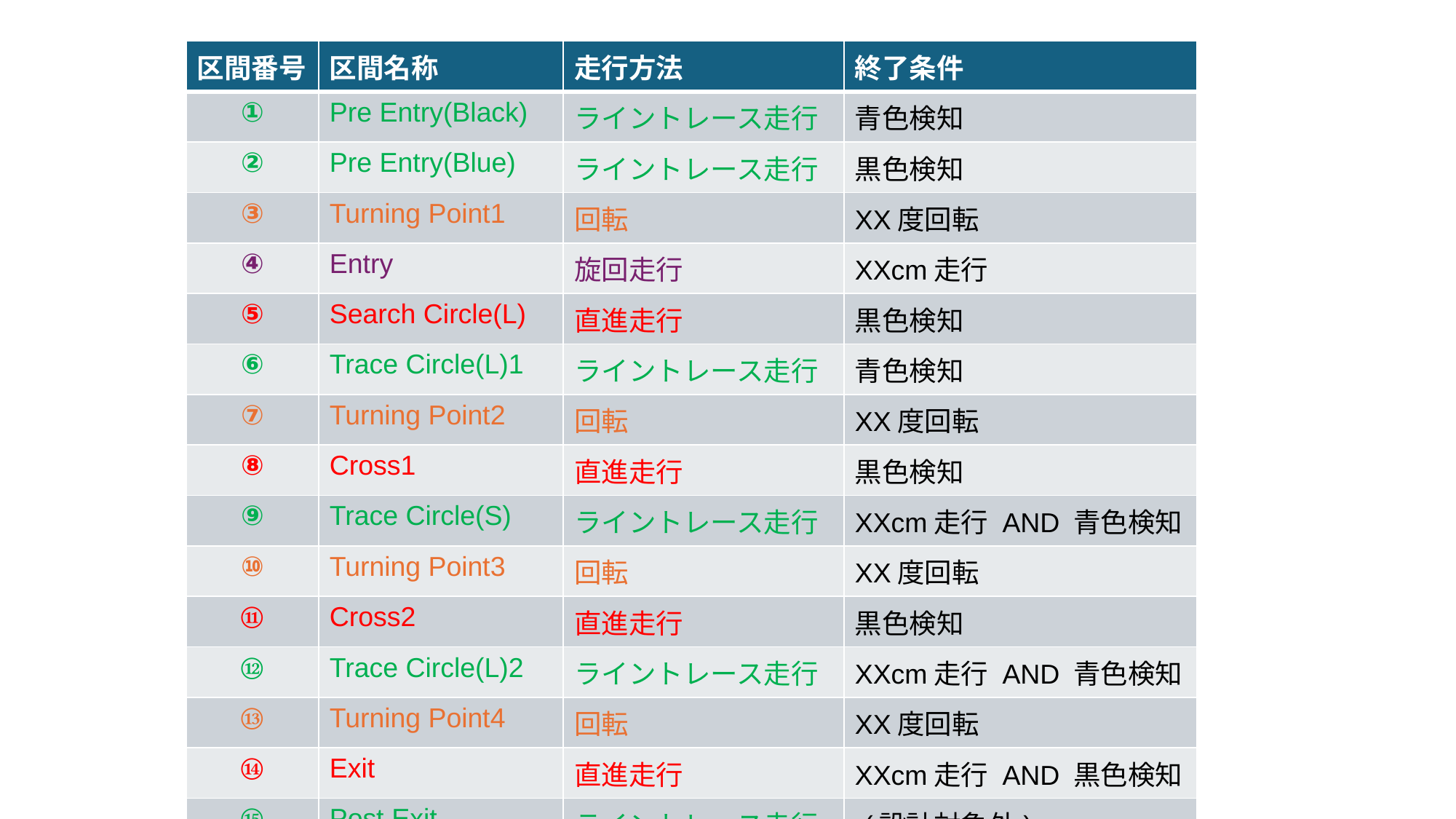

| 区間番号 | 区間名称 | 走行方法 | 終了条件 |
| --- | --- | --- | --- |
| ① | Pre Entry(Black) | ライントレース走行 | 青色検知 |
| ② | Pre Entry(Blue) | ライントレース走行 | 黒色検知 |
| ③ | Turning Point1 | 回転 | XX度回転 |
| ④ | Entry | 旋回走行 | XXcm走行 |
| ⑤ | Search Circle(L) | 直進走行 | 黒色検知 |
| ⑥ | Trace Circle(L)1 | ライントレース走行 | 青色検知 |
| ⑦ | Turning Point2 | 回転 | XX度回転 |
| ⑧ | Cross1 | 直進走行 | 黒色検知 |
| ⑨ | Trace Circle(S) | ライントレース走行 | XXcm走行 AND 青色検知 |
| ⑩ | Turning Point3 | 回転 | XX度回転 |
| ⑪ | Cross2 | 直進走行 | 黒色検知 |
| ⑫ | Trace Circle(L)2 | ライントレース走行 | XXcm走行 AND 青色検知 |
| ⑬ | Turning Point4 | 回転 | XX度回転 |
| ⑭ | Exit | 直進走行 | XXcm走行 AND 黒色検知 |
| ⑮ | Post Exit | ライントレース走行 | -(設計対象外) |